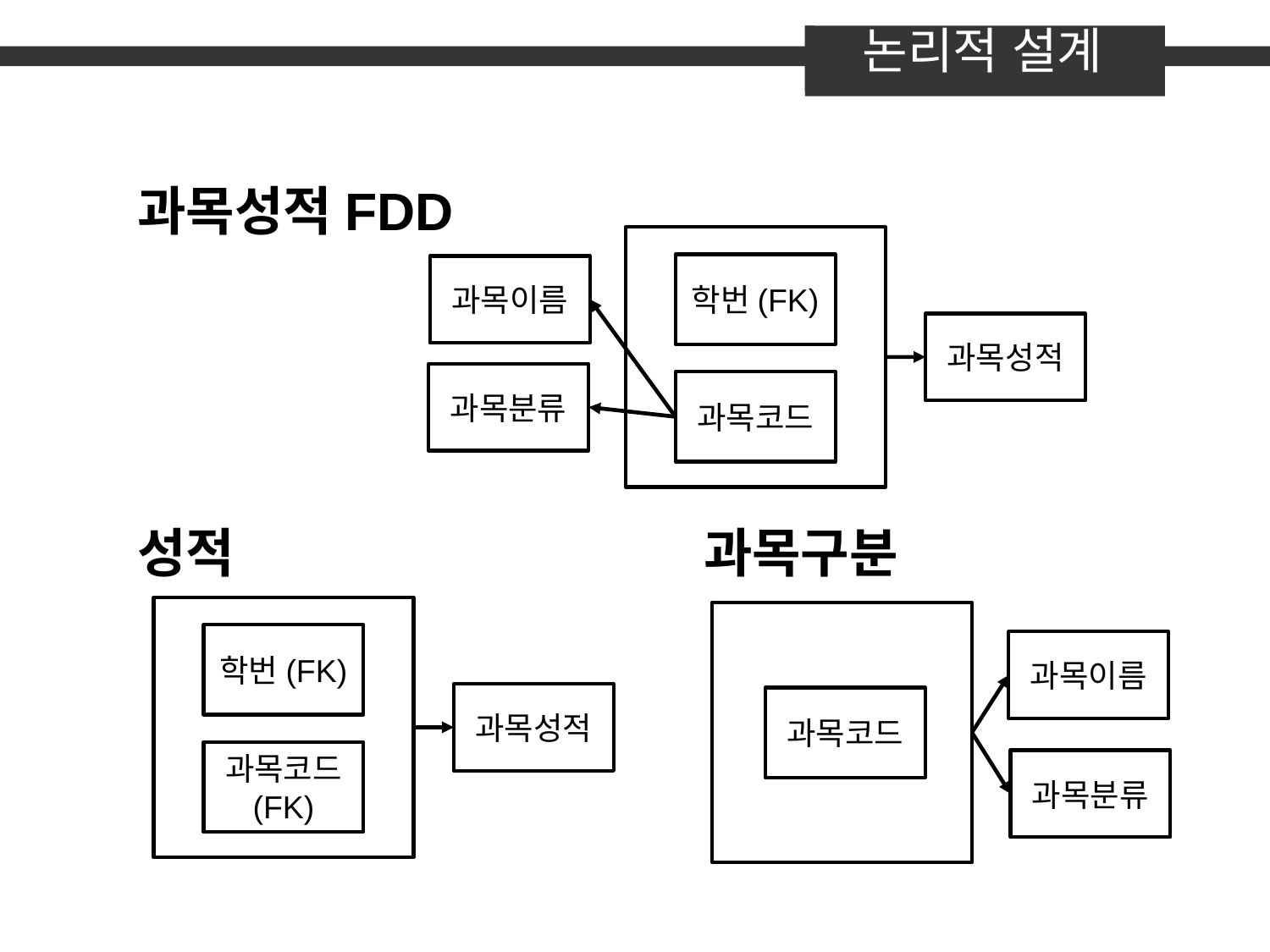

논리적 설계

과목성적FDD

학번(FK)
과목이름
과목성적
과목분류
과목코드
성적

학번(FK)
과목성적
과목코드
(FK)
과목구분

과목이름
과목코드
과목분류